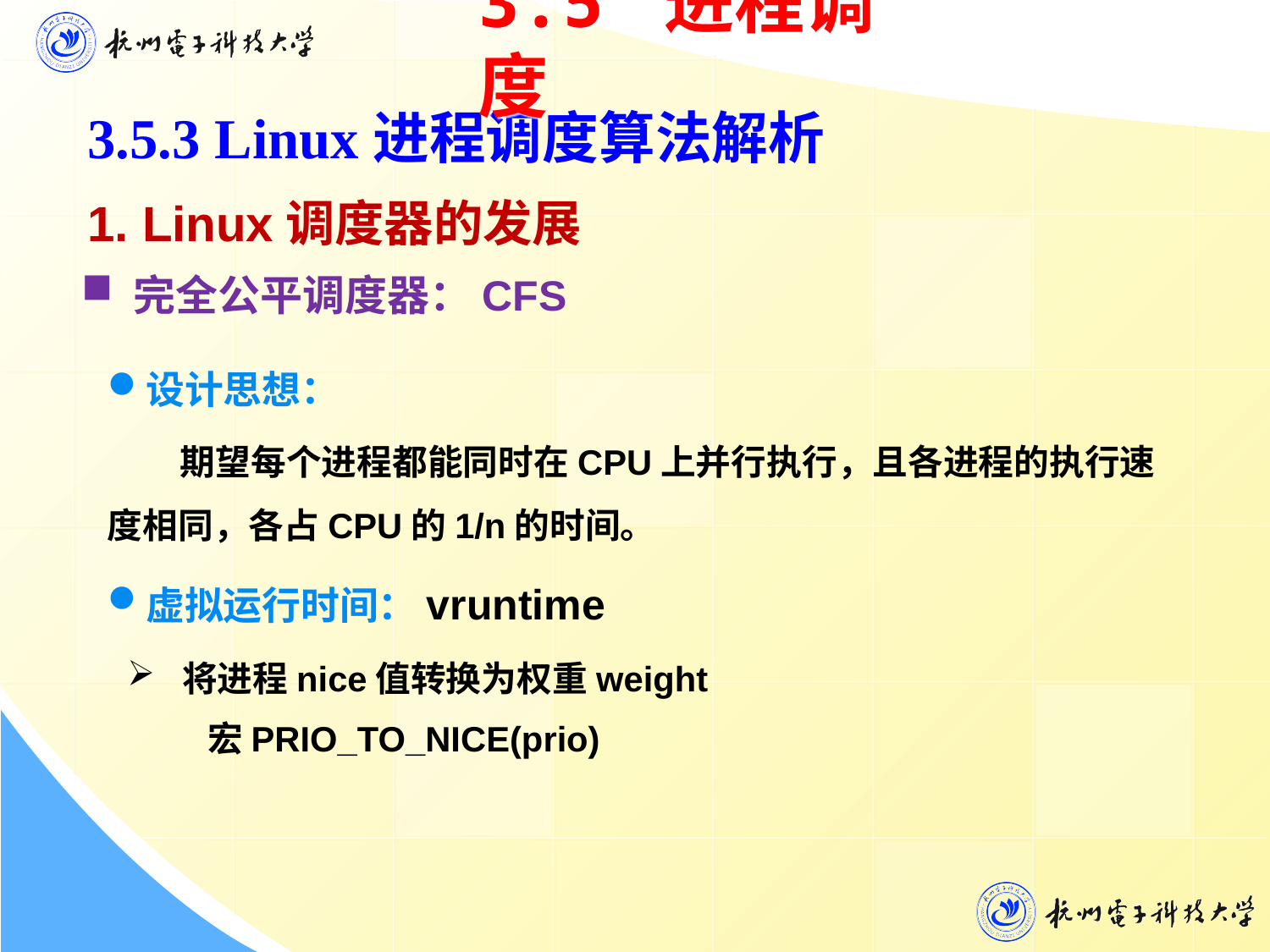

3.5 进程调度
3.5.3 Linux进程调度算法解析
1. Linux调度器的发展
 完全公平调度器：CFS
设计思想：
        期望每个进程都能同时在CPU上并行执行，且各进程的执行速度相同，各占CPU的1/n的时间。
虚拟运行时间：vruntime
  将进程nice值转换为权重weight
宏PRIO_TO_NICE(prio)